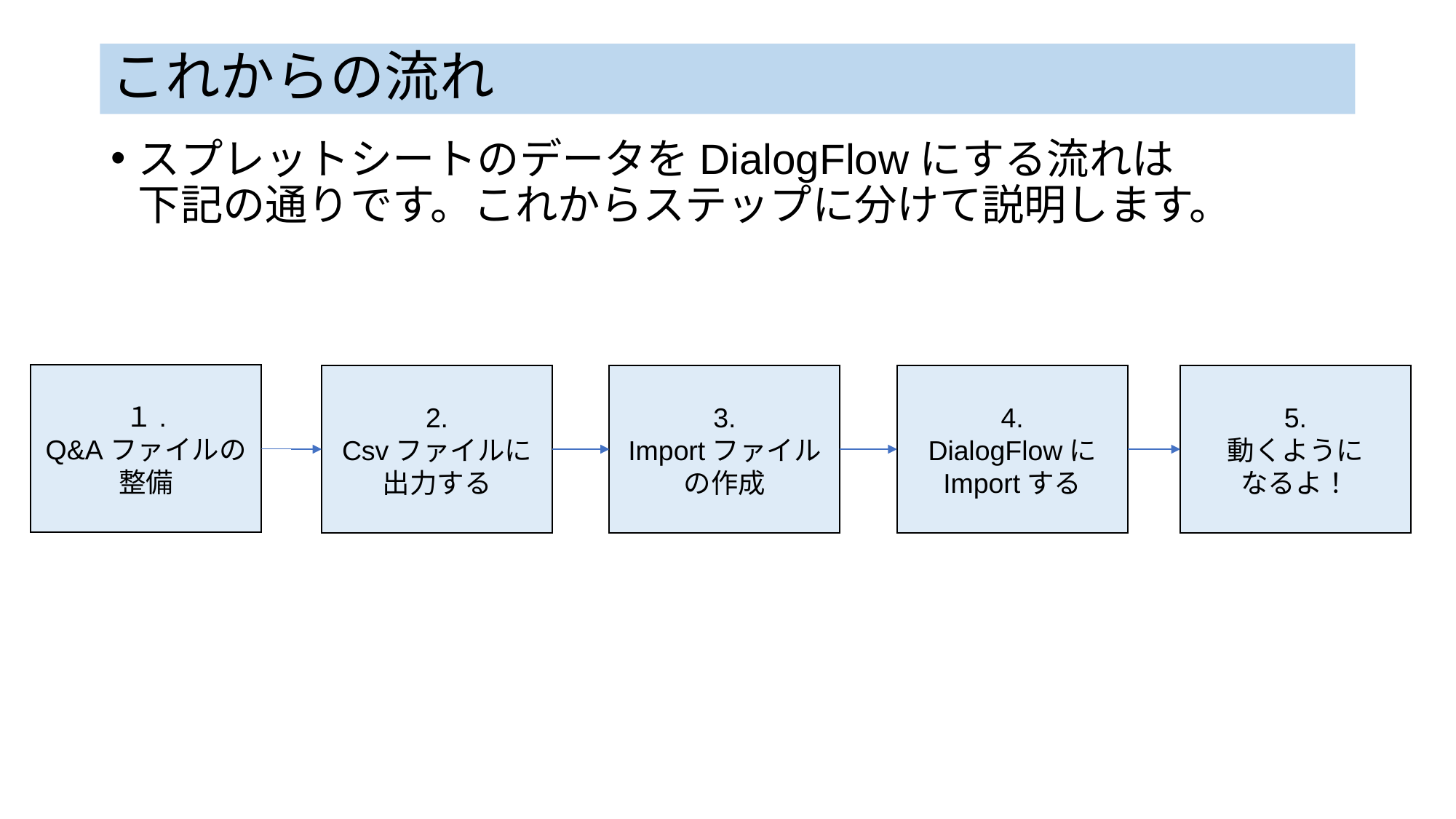

# これからの流れ
スプレットシートのデータをDialogFlowにする流れは
下記の通りです。これからステップに分けて説明します。
１.
Q&Aファイルの
整備
2.
Csvファイルに
出力する
3.
Importファイルの作成
4.
DialogFlowに
Importする
5.
動くように
なるよ！